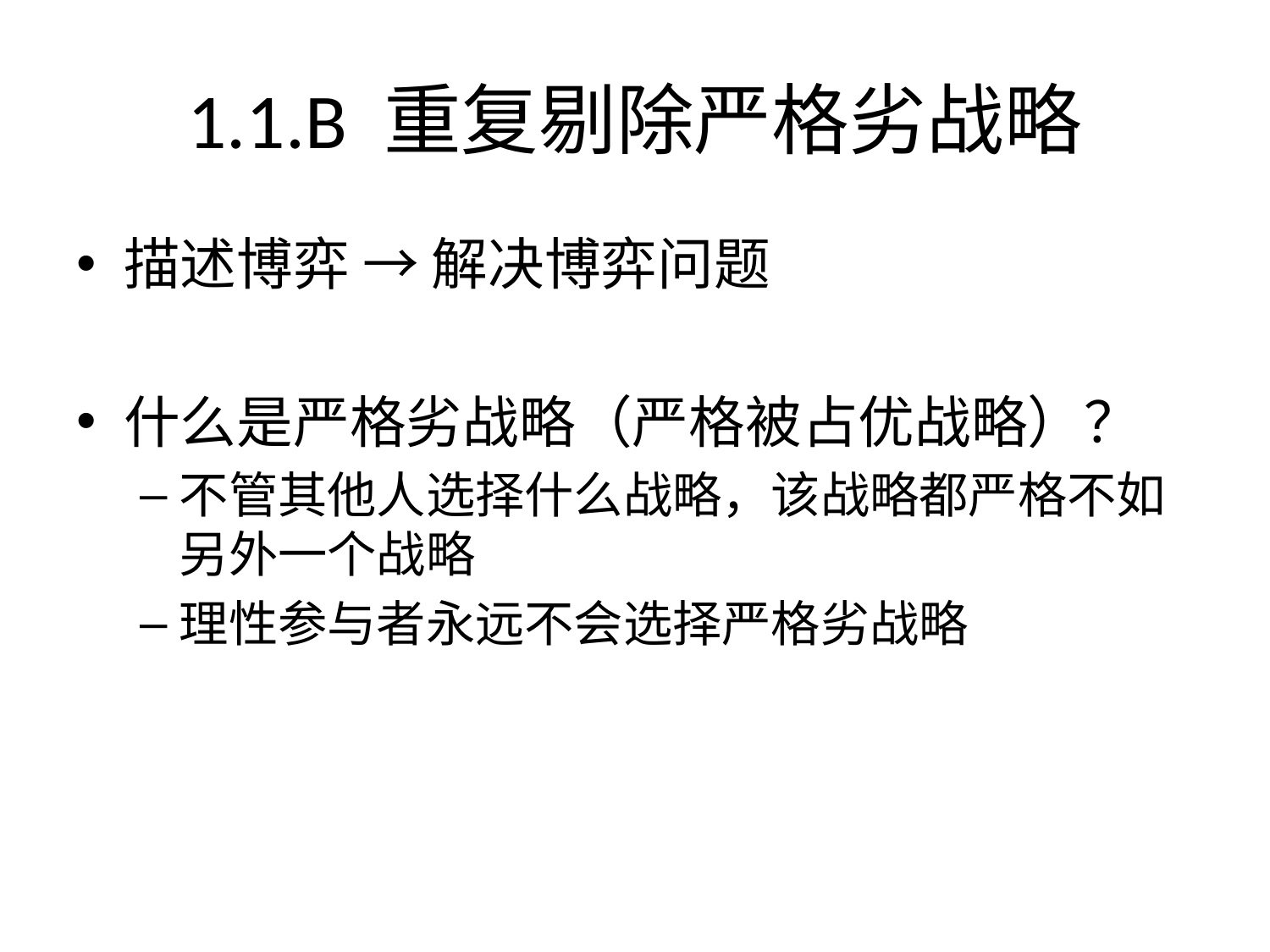

# 1.1.B 重复剔除严格劣战略
描述博弈 → 解决博弈问题

什么是严格劣战略（严格被占优战略）？
不管其他人选择什么战略，该战略都严格不如另外一个战略
理性参与者永远不会选择严格劣战略